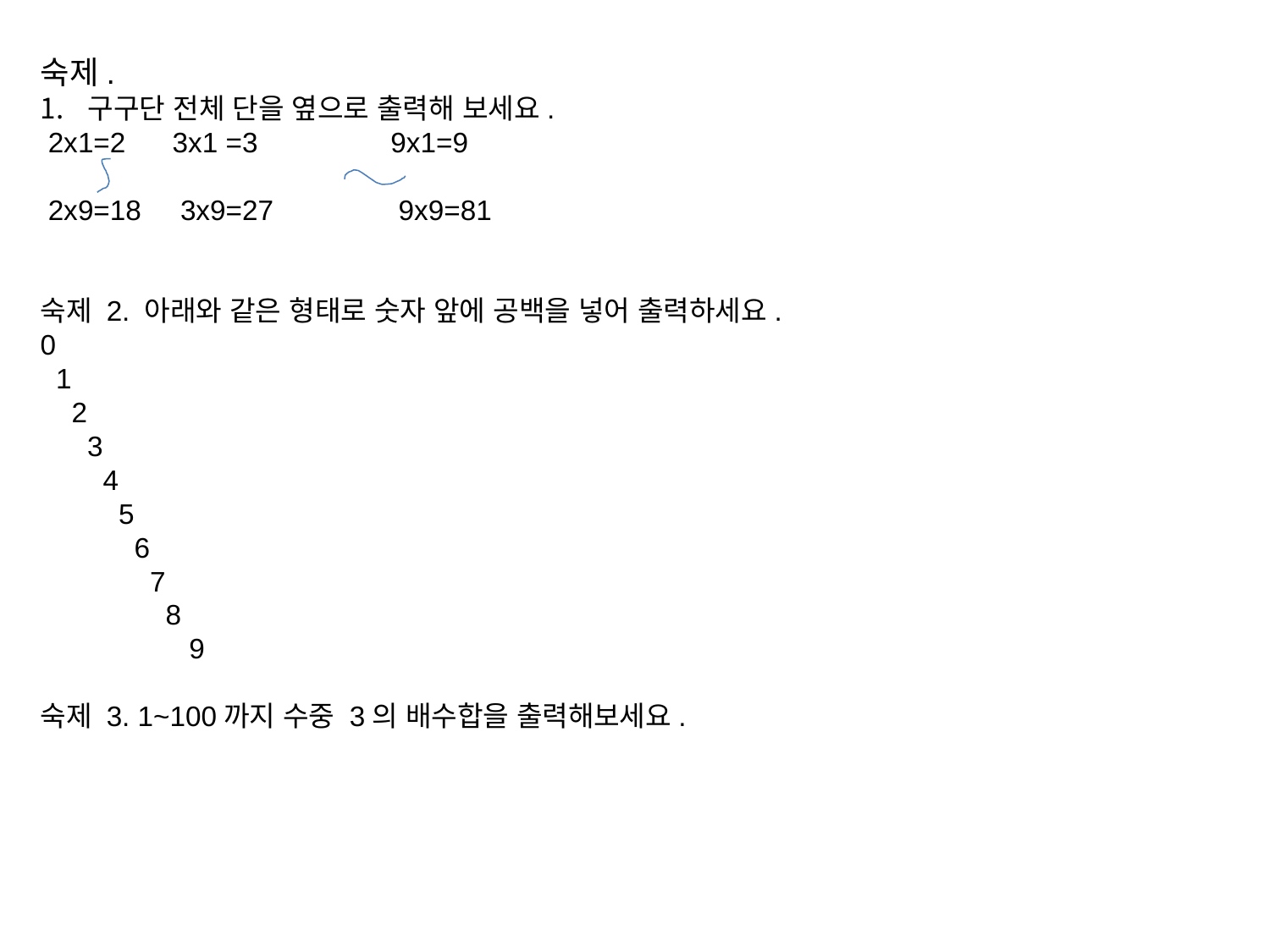

숙제.
구구단 전체 단을 옆으로 출력해 보세요.
 2x1=2      3x1 =3                 9x1=9

 2x9=18     3x9=27                9x9=81

숙제 2. 아래와 같은 형태로 숫자 앞에 공백을 넣어 출력하세요.
0
  1
    2
      3
        4
          5
            6
              7
                8
                   9

숙제 3. 1~100까지 수중 3의 배수합을 출력해보세요.